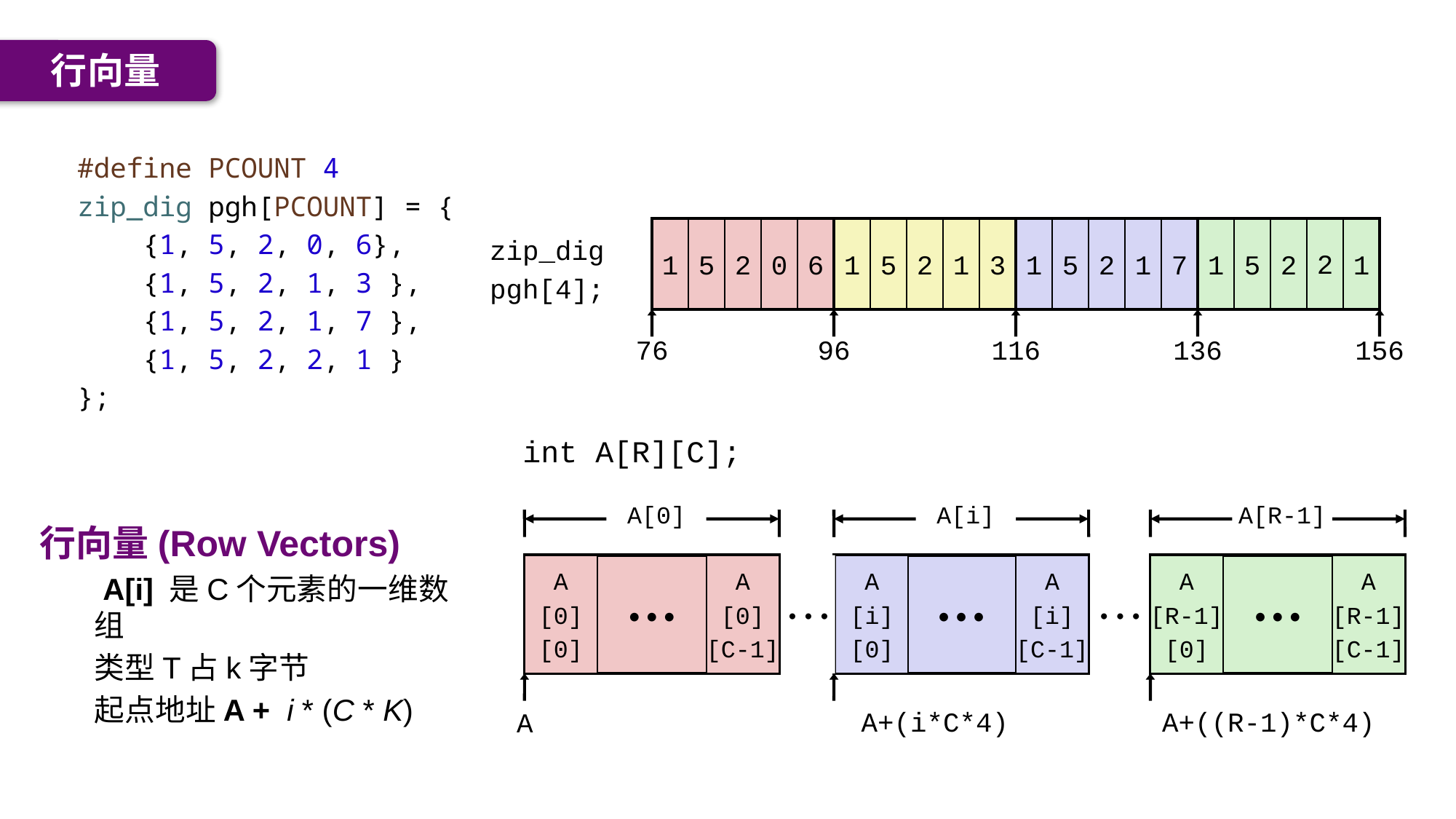

行向量

#define PCOUNT 4
zip_dig pgh[PCOUNT] = {
    {1, 5, 2, 0, 6},
    {1, 5, 2, 1, 3 },
    {1, 5, 2, 1, 7 },
    {1, 5, 2, 2, 1 }
};
2
1
5
2
1
1
5
2
0
6

1
5
2
1
3

1
5
2
1
7

zip_dig
pgh[4];

76
96
116
136
156
int A[R][C];
A[0]

• • •
A
[0]
[0]
A
[0]
[C-1]
A[i]

• • •
A
[i]
[0]
A
[i]
[C-1]
A[R-1]

• • •
A
[R-1]
[0]
A
[R-1]
[C-1]
行向量(Row Vectors)
 A[i] 是C个元素的一维数组
类型T占k字节
起点地址A +  i * (C * K)
•  •  •
•  •  •

A+(i*C*4)
A+((R-1)*C*4)
A